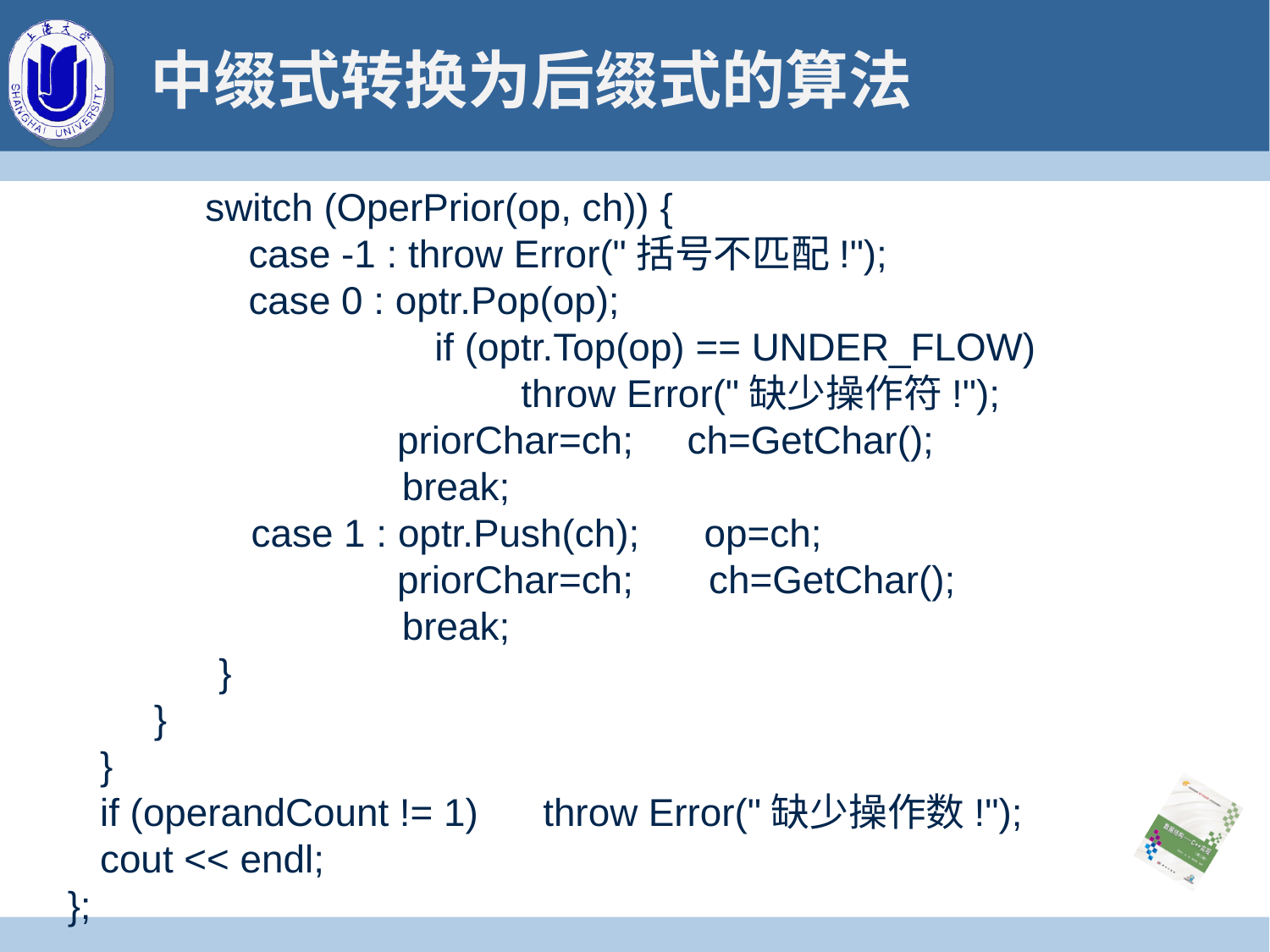

# 中缀式转换为后缀式的算法
	 switch (OperPrior(op, ch)) {
	     case -1 : throw Error("括号不匹配!");
	     case 0 : optr.Pop(op);
                                  if (optr.Top(op) == UNDER_FLOW)
                                          throw Error("缺少操作符!");
		       priorChar=ch;     ch=GetChar();
                               break;
                 case 1 : optr.Push(ch);      op=ch;
		       priorChar=ch;       ch=GetChar();
                               break;
              }
        }
   }
   if (operandCount != 1)      throw Error("缺少操作数!");
   cout << endl;
};